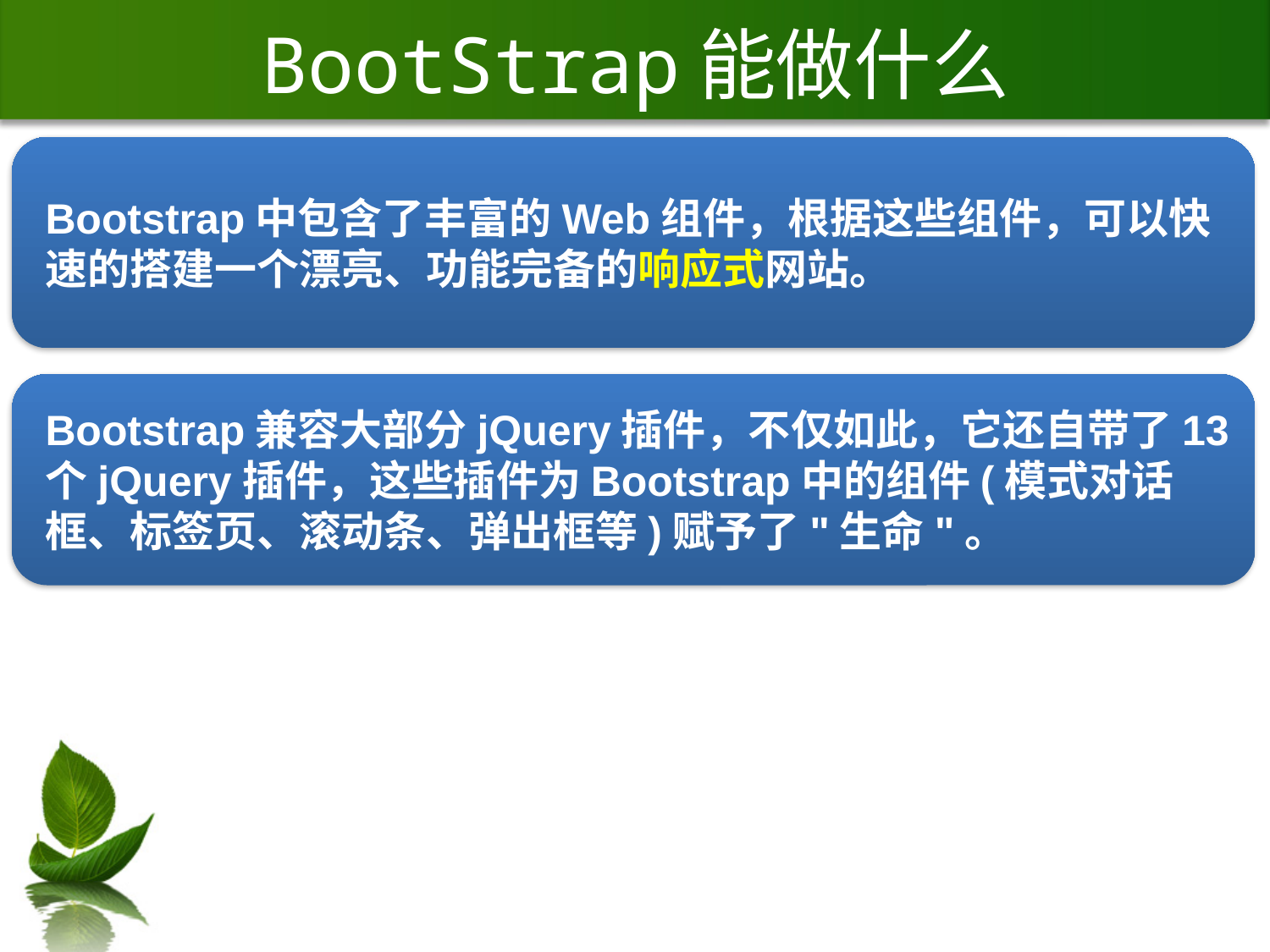

# BootStrap能做什么
Bootstrap中包含了丰富的Web组件，根据这些组件，可以快速的搭建一个漂亮、功能完备的响应式网站。
Bootstrap兼容大部分jQuery插件，不仅如此，它还自带了13个jQuery插件，这些插件为Bootstrap中的组件(模式对话框、标签页、滚动条、弹出框等)赋予了"生命"。